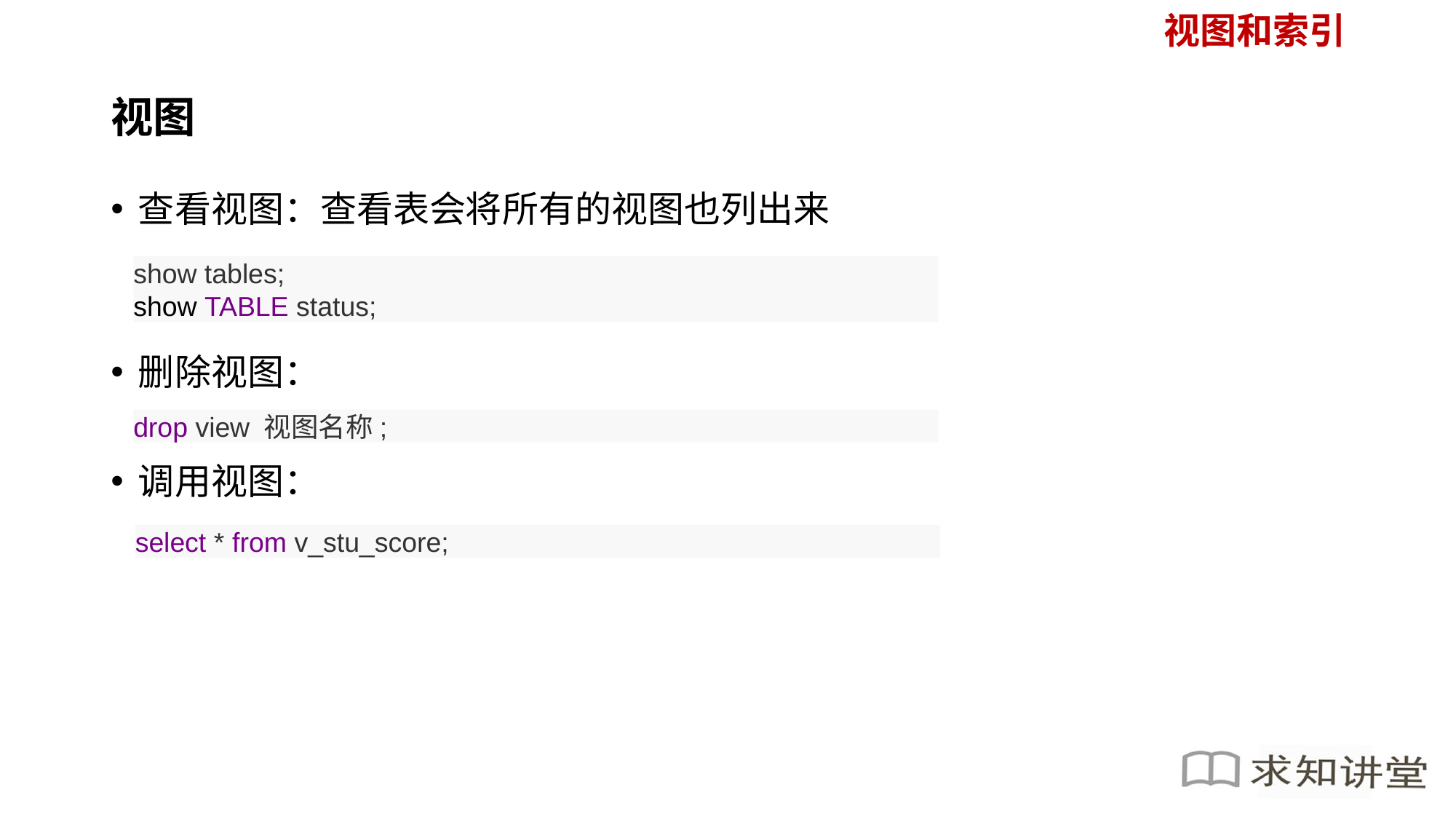

视图和索引
# 视图
查看视图：查看表会将所有的视图也列出来

删除视图：

调用视图：

show tables;
show TABLE status;

drop view 视图名称;
select * from v_stu_score;